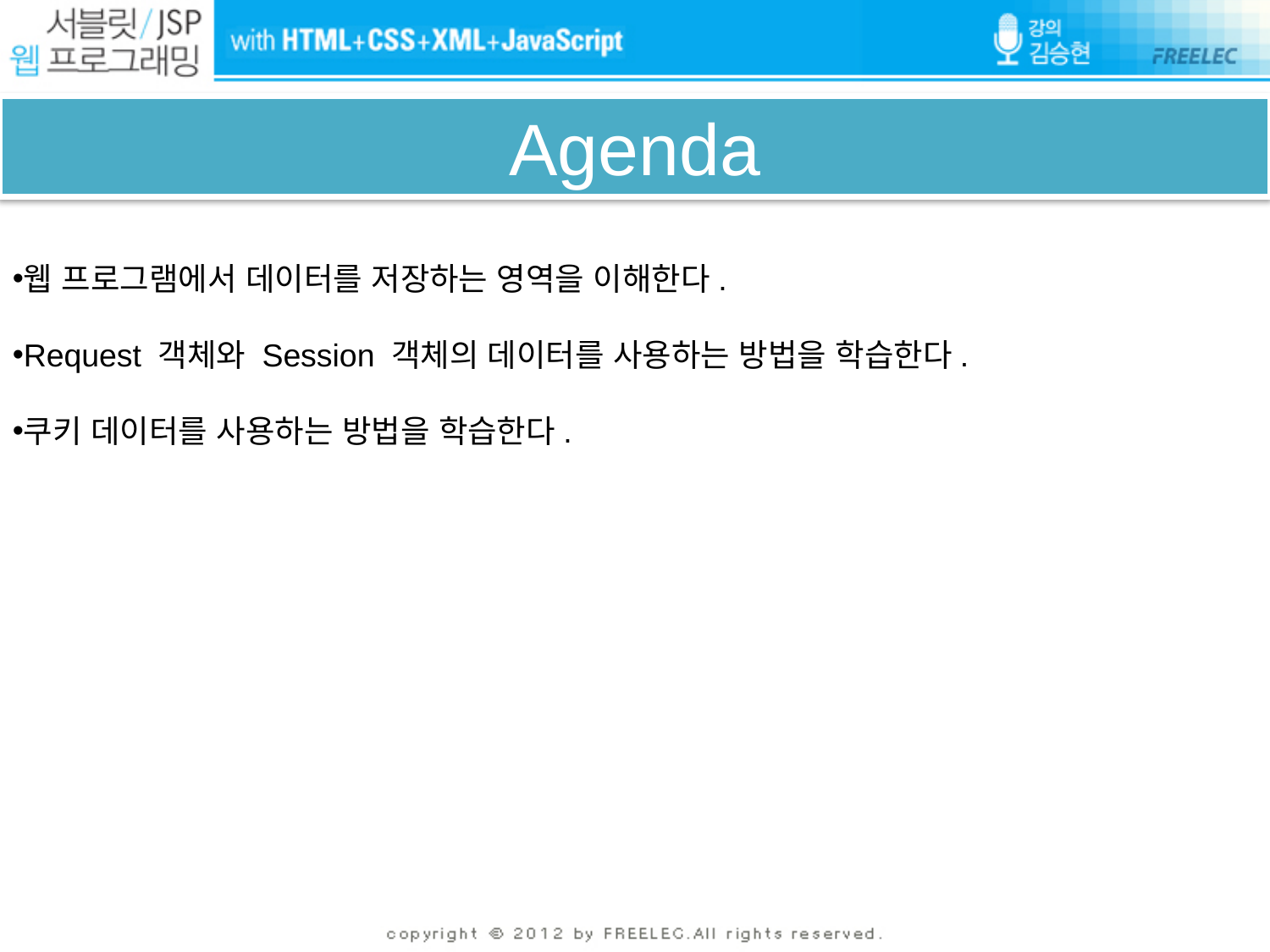

# Agenda
웹 프로그램에서 데이터를 저장하는 영역을 이해한다.

Request 객체와 Session 객체의 데이터를 사용하는 방법을 학습한다.

쿠키 데이터를 사용하는 방법을 학습한다.